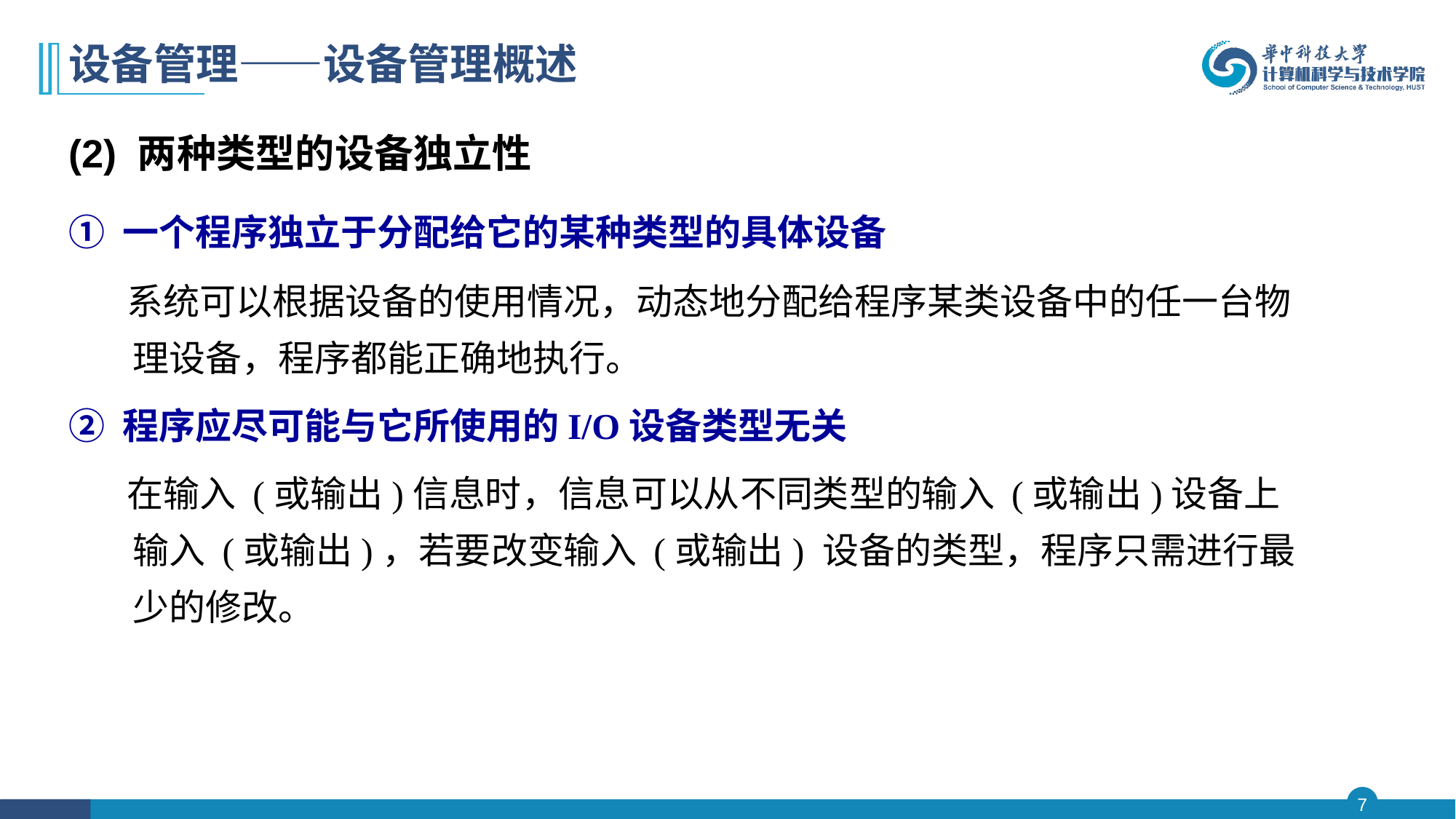

# 设备管理——设备管理概述
(2) 两种类型的设备独立性
① 一个程序独立于分配给它的某种类型的具体设备
      系统可以根据设备的使用情况，动态地分配给程序某类设备中的任一台物理设备，程序都能正确地执行。
② 程序应尽可能与它所使用的I/O设备类型无关
      在输入 (或输出)信息时，信息可以从不同类型的输入 (或输出)设备上输入 (或输出)，若要改变输入 (或输出) 设备的类型，程序只需进行最少的修改。